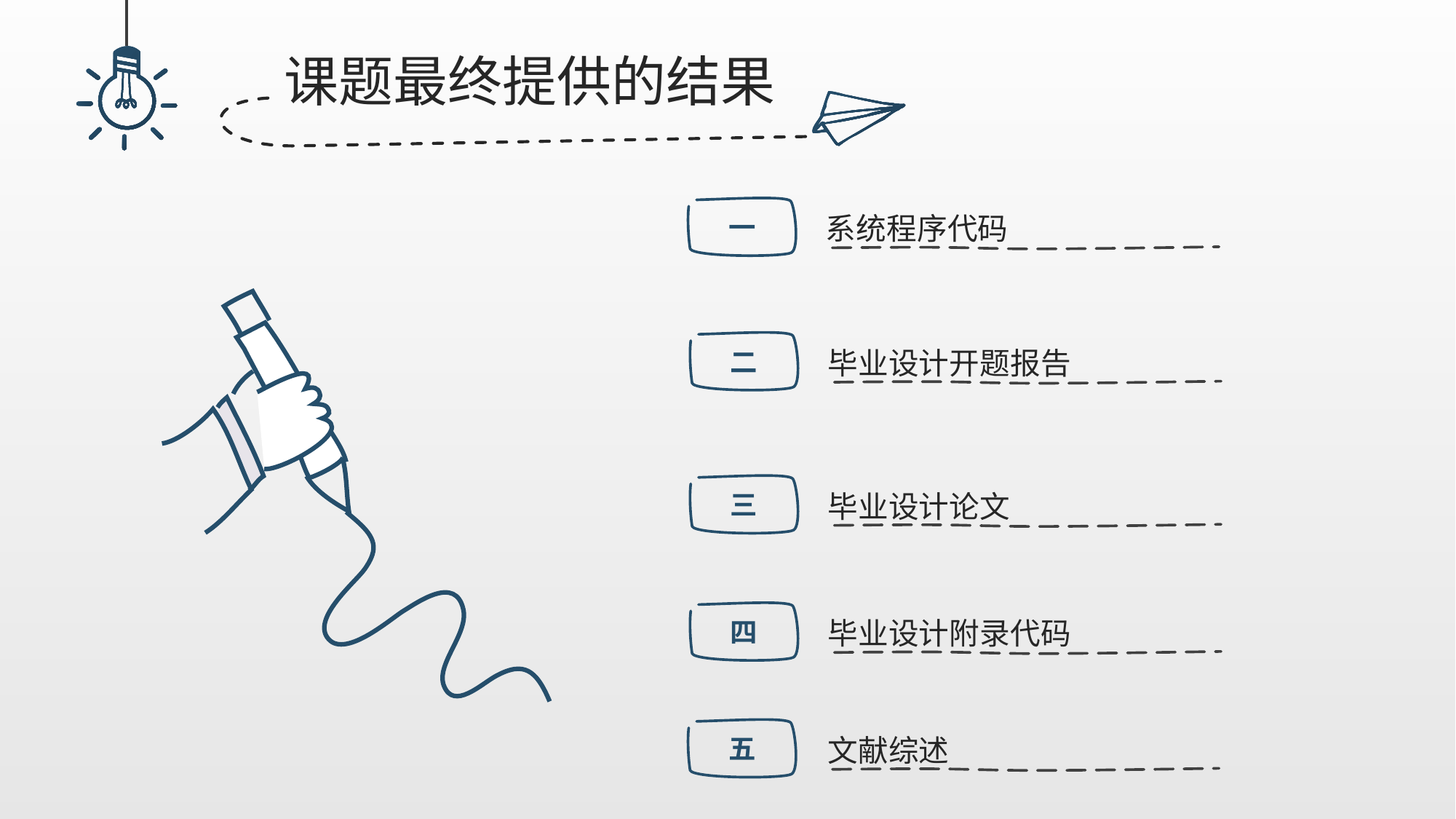

课题最终提供的结果

系统程序代码
一

毕业设计开题报告
二

毕业设计论文
三

毕业设计附录代码
四

文献综述
五